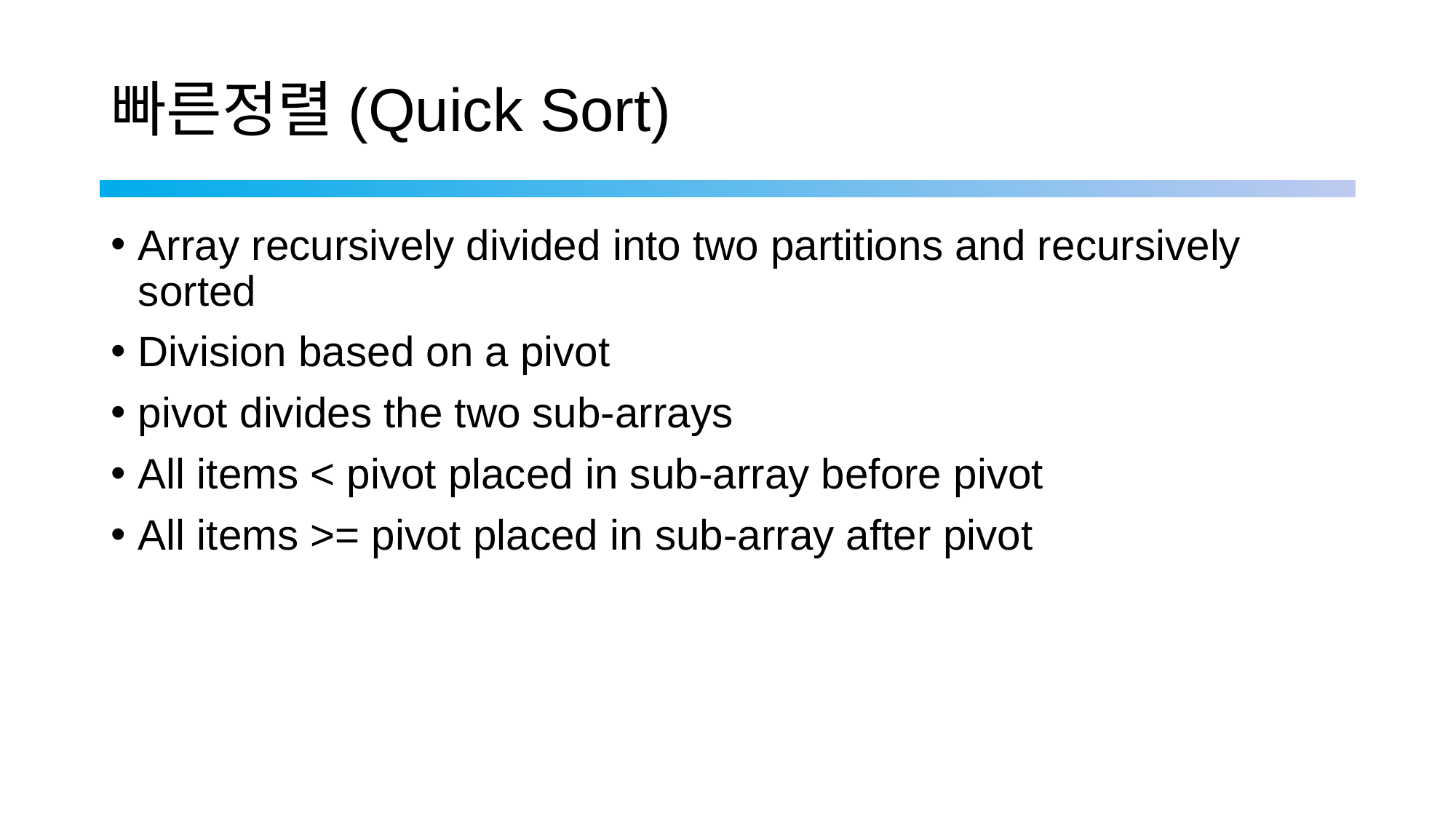

# 빠른정렬(Quick Sort)
Array recursively divided into two partitions and recursively sorted
Division based on a pivot
pivot divides the two sub-arrays
All items < pivot placed in sub-array before pivot
All items >= pivot placed in sub-array after pivot